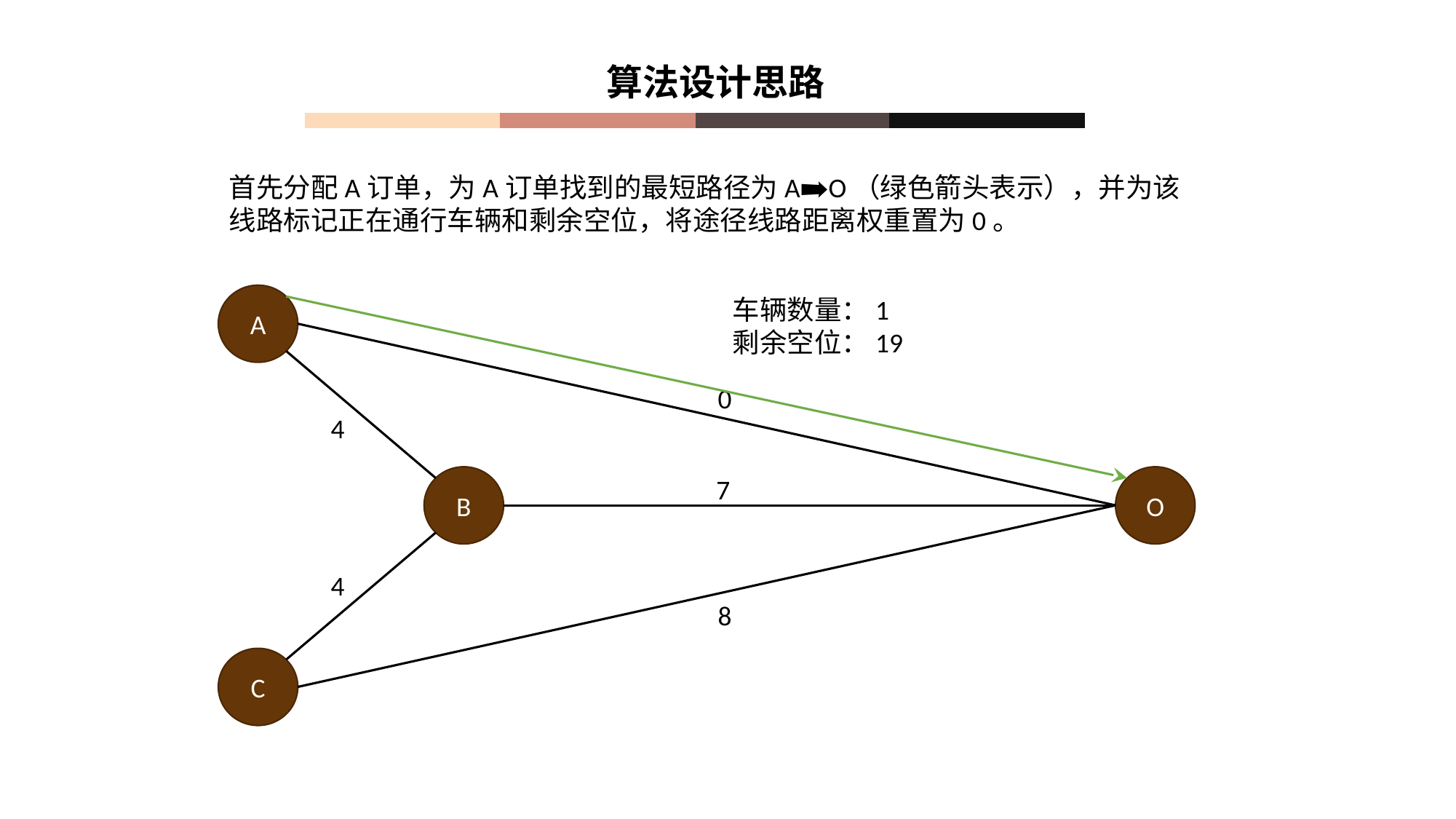

算法设计思路
首先分配A订单，为A订单找到的最短路径为A➡O（绿色箭头表示），并为该线路标记正在通行车辆和剩余空位，将途径线路距离权重置为0。
A
车辆数量：1
剩余空位：19
0
4

B
7
O
4

8

C